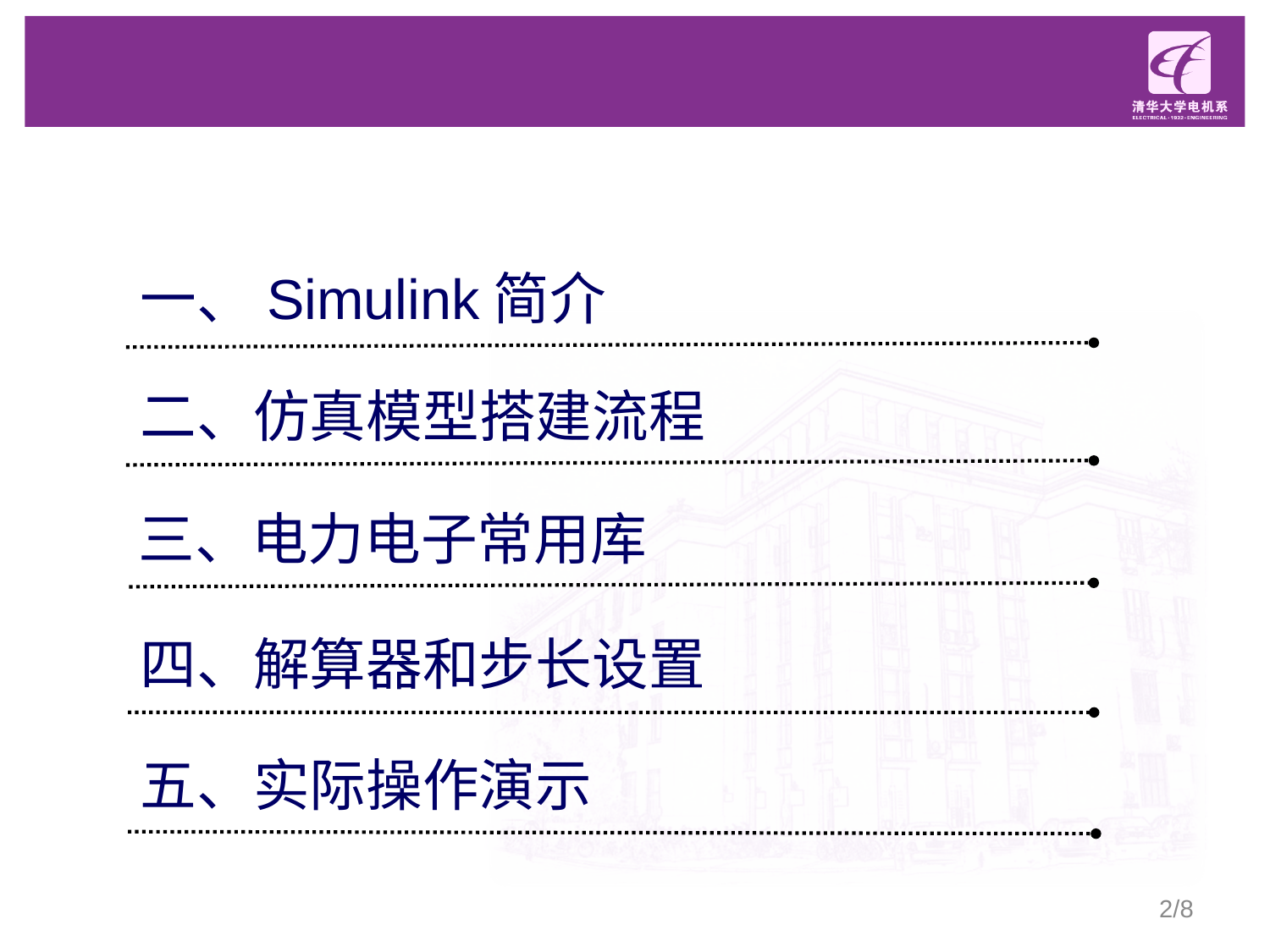

一、Simulink简介

二、仿真模型搭建流程

三、电力电子常用库

四、解算器和步长设置

五、实际操作演示

2/8